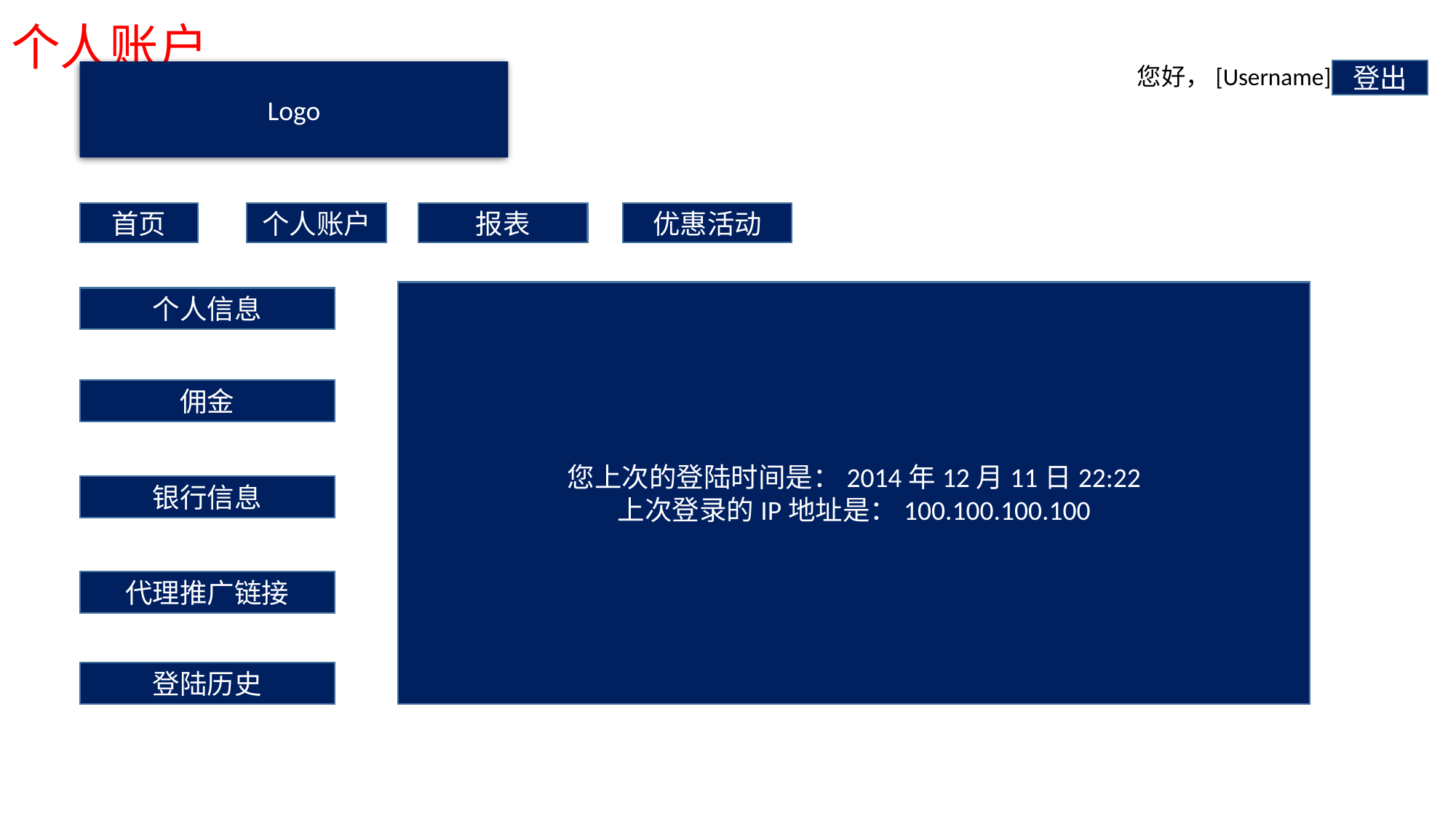

个人账户
您好，[Username]
登出
Logo
首页
个人账户
报表
优惠活动
您上次的登陆时间是：2014年12月11日22:22
上次登录的IP地址是：100.100.100.100
个人信息
佣金
银行信息
代理推广链接
登陆历史